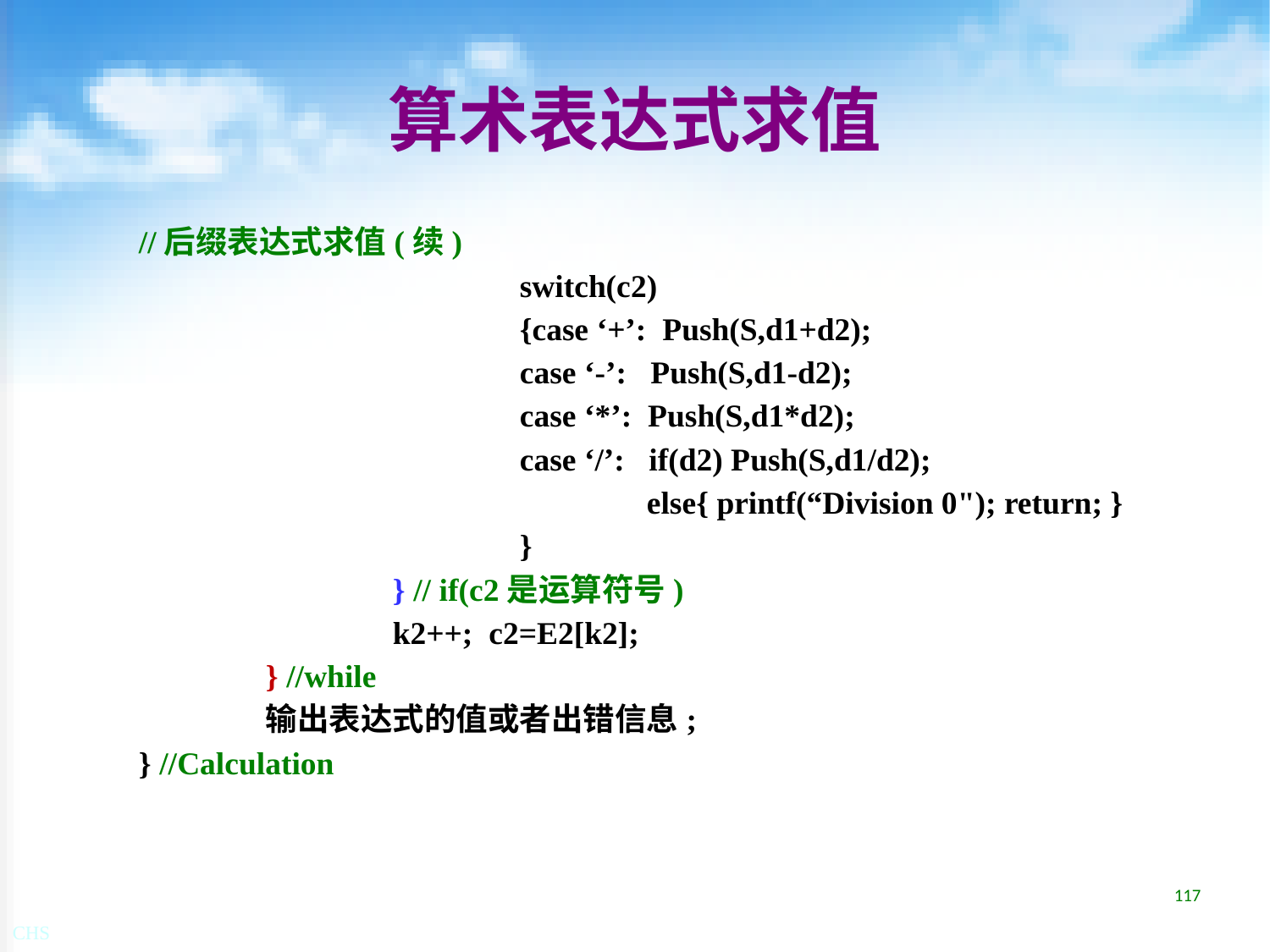

# 算术表达式求值
//后缀表达式求值(续)
			switch(c2)
			{case ‘+’:  Push(S,d1+d2);
			case ‘-’:   Push(S,d1-d2);
			case ‘*’:  Push(S,d1*d2);
			case ‘/’:   if(d2) Push(S,d1/d2);
				else{ printf(“Division 0"); return; }
			}
		} // if(c2是运算符号)
		k2++;  c2=E2[k2];
	} //while
	输出表达式的值或者出错信息;
} //Calculation
117